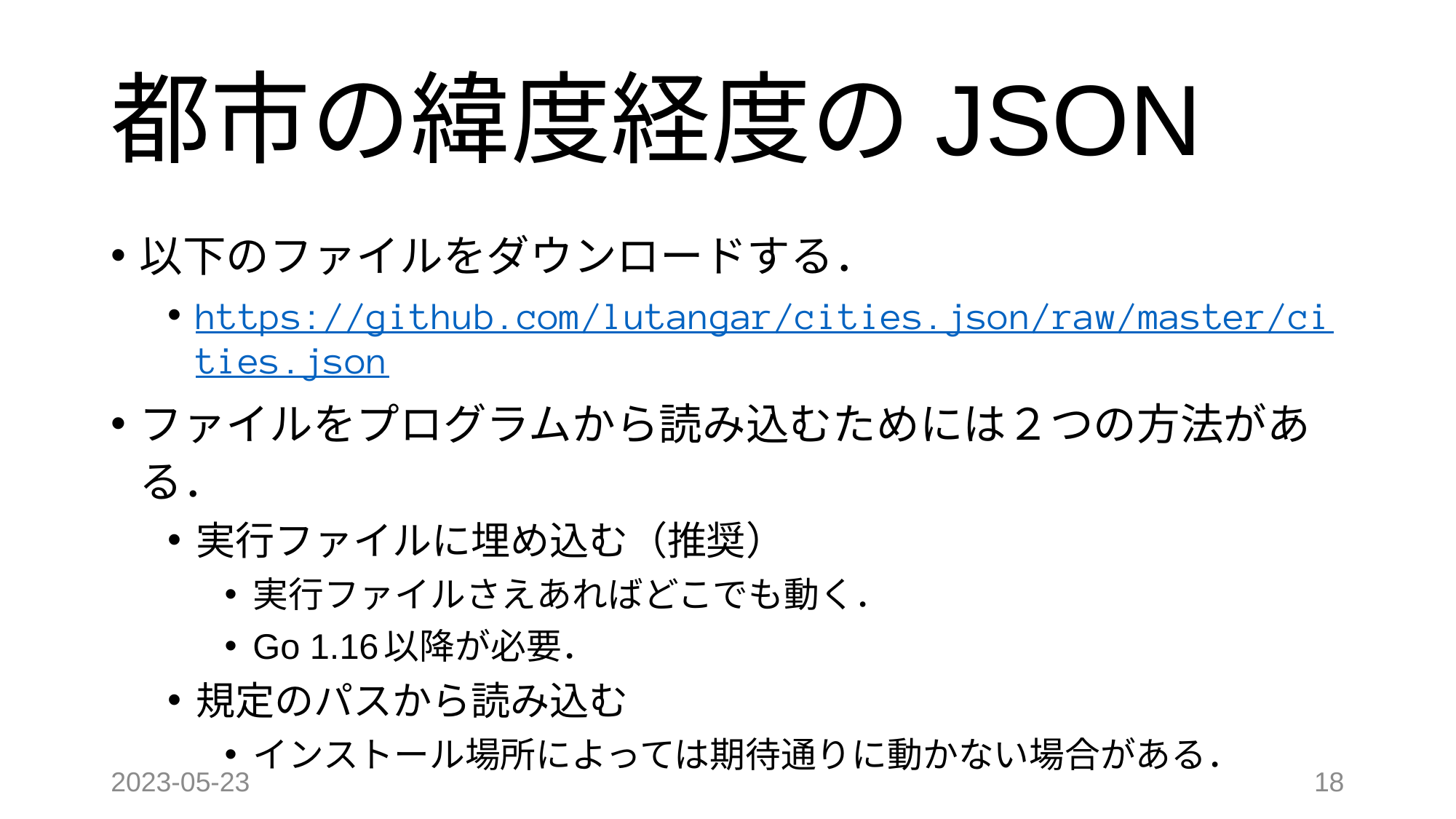

# 都市の緯度経度のJSON
以下のファイルをダウンロードする．
https://github.com/lutangar/cities.json/raw/master/cities.json
ファイルをプログラムから読み込むためには２つの方法がある．
実行ファイルに埋め込む（推奨）
実行ファイルさえあればどこでも動く．
Go 1.16以降が必要．
規定のパスから読み込む
インストール場所によっては期待通りに動かない場合がある．

2023-05-23
18